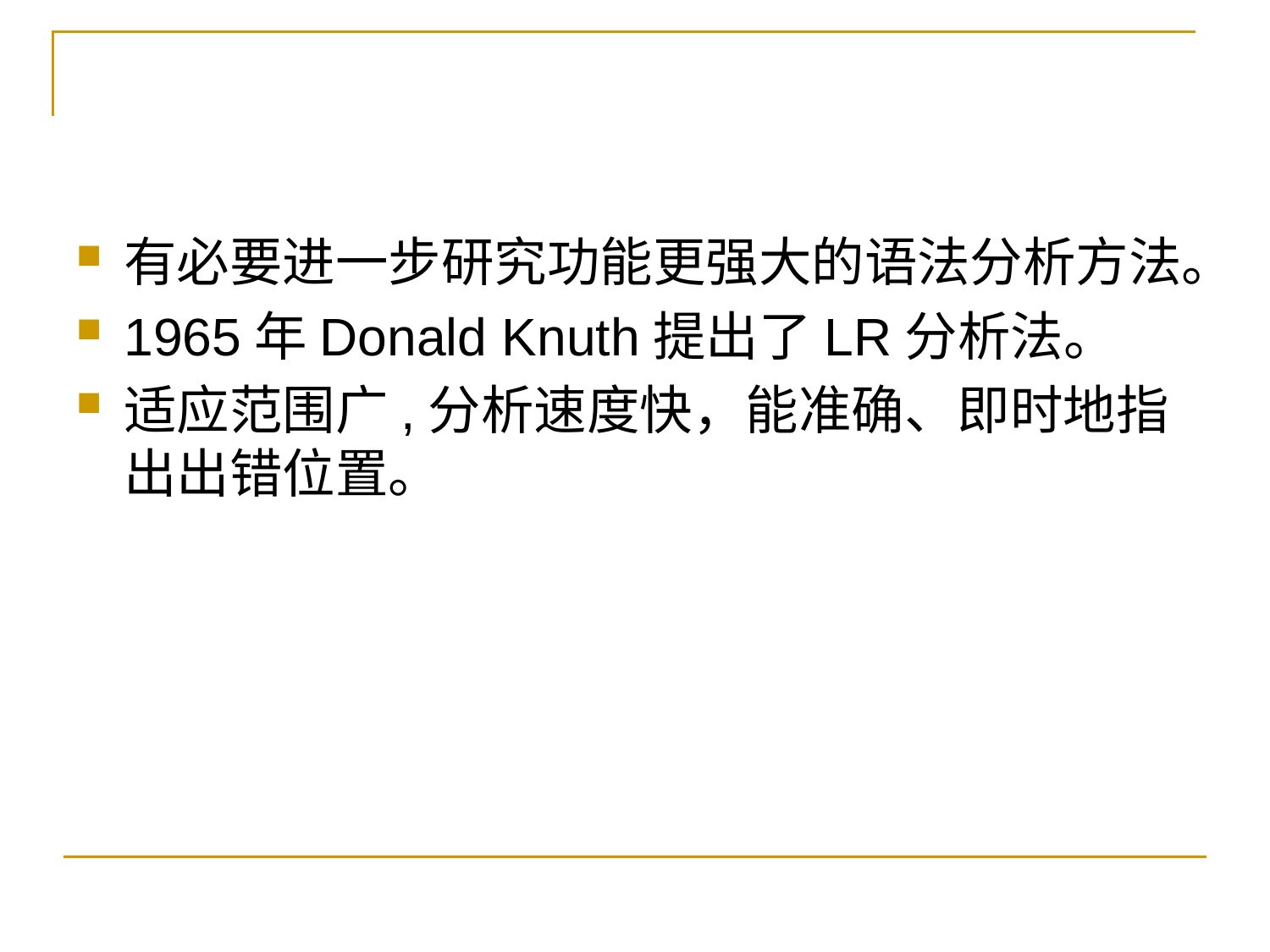

#
有必要进一步研究功能更强大的语法分析方法。
1965年Donald Knuth提出了LR分析法。
适应范围广,分析速度快，能准确、即时地指出出错位置。
73